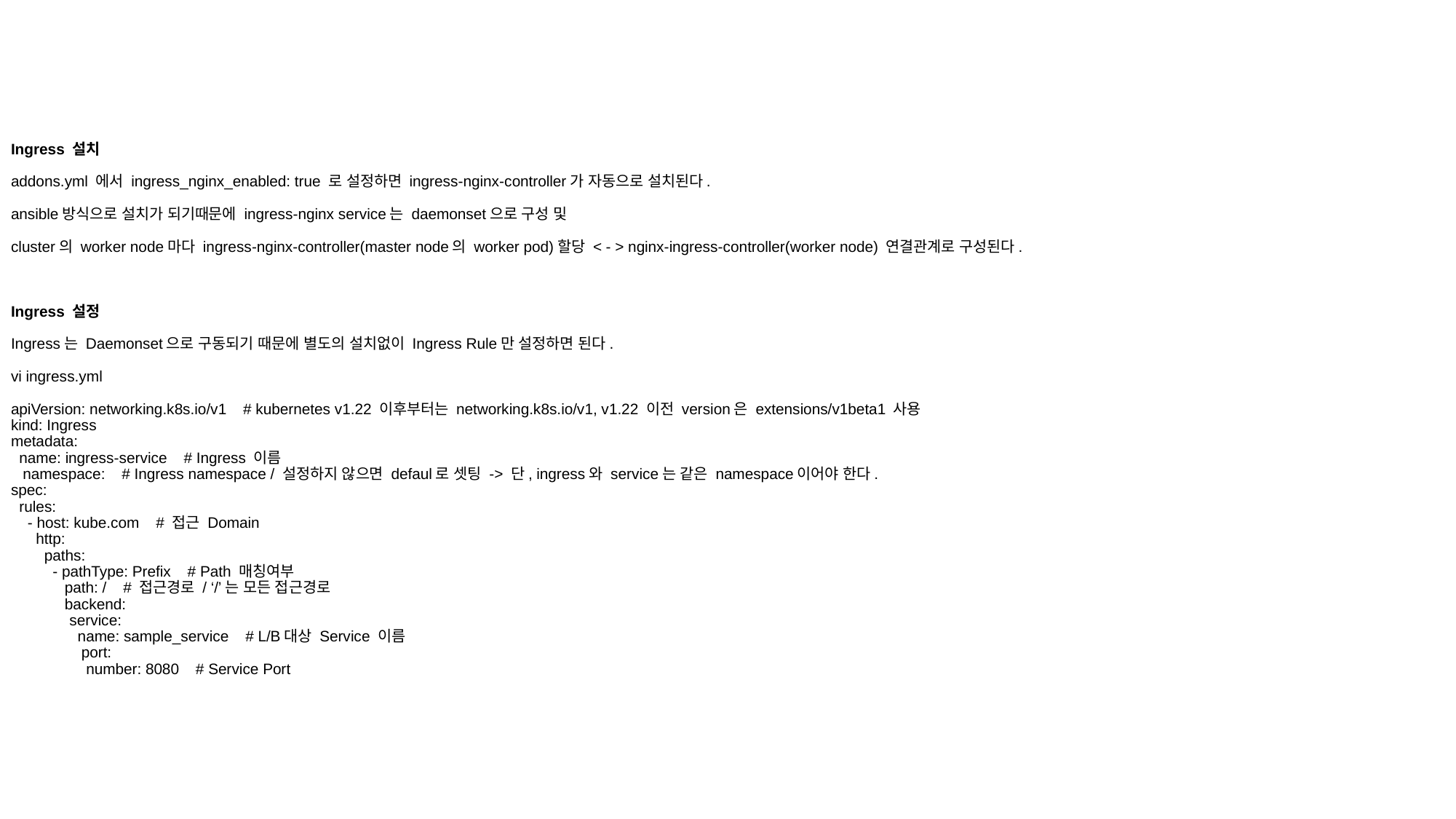

# Ingress 설치 addons.yml 에서 ingress_nginx_enabled: true 로 설정하면 ingress-nginx-controller가 자동으로 설치된다. ansible방식으로 설치가 되기때문에 ingress-nginx service는 daemonset으로 구성 및 cluster의 worker node마다 ingress-nginx-controller(master node의 worker pod)할당 < - > nginx-ingress-controller(worker node) 연결관계로 구성된다. Ingress 설정 Ingress는 Daemonset으로 구동되기 때문에 별도의 설치없이 Ingress Rule만 설정하면 된다. vi ingress.yml apiVersion: networking.k8s.io/v1    # kubernetes v1.22 이후부터는 networking.k8s.io/v1, v1.22 이전 version은 extensions/v1beta1 사용 kind: Ingress metadata: name: ingress-service    # Ingress 이름 namespace:    # Ingress namespace / 설정하지 않으면 defaul로 셋팅 -> 단, ingress와 service는 같은 namespace이어야 한다. spec: rules: - host: kube.com    # 접근 Domain http: paths: - pathType: Prefix    # Path 매칭여부 path: /    # 접근경로 / ‘/’는 모든 접근경로 backend: service: name: sample_service    # L/B대상 Service 이름 port: number: 8080    # Service Port